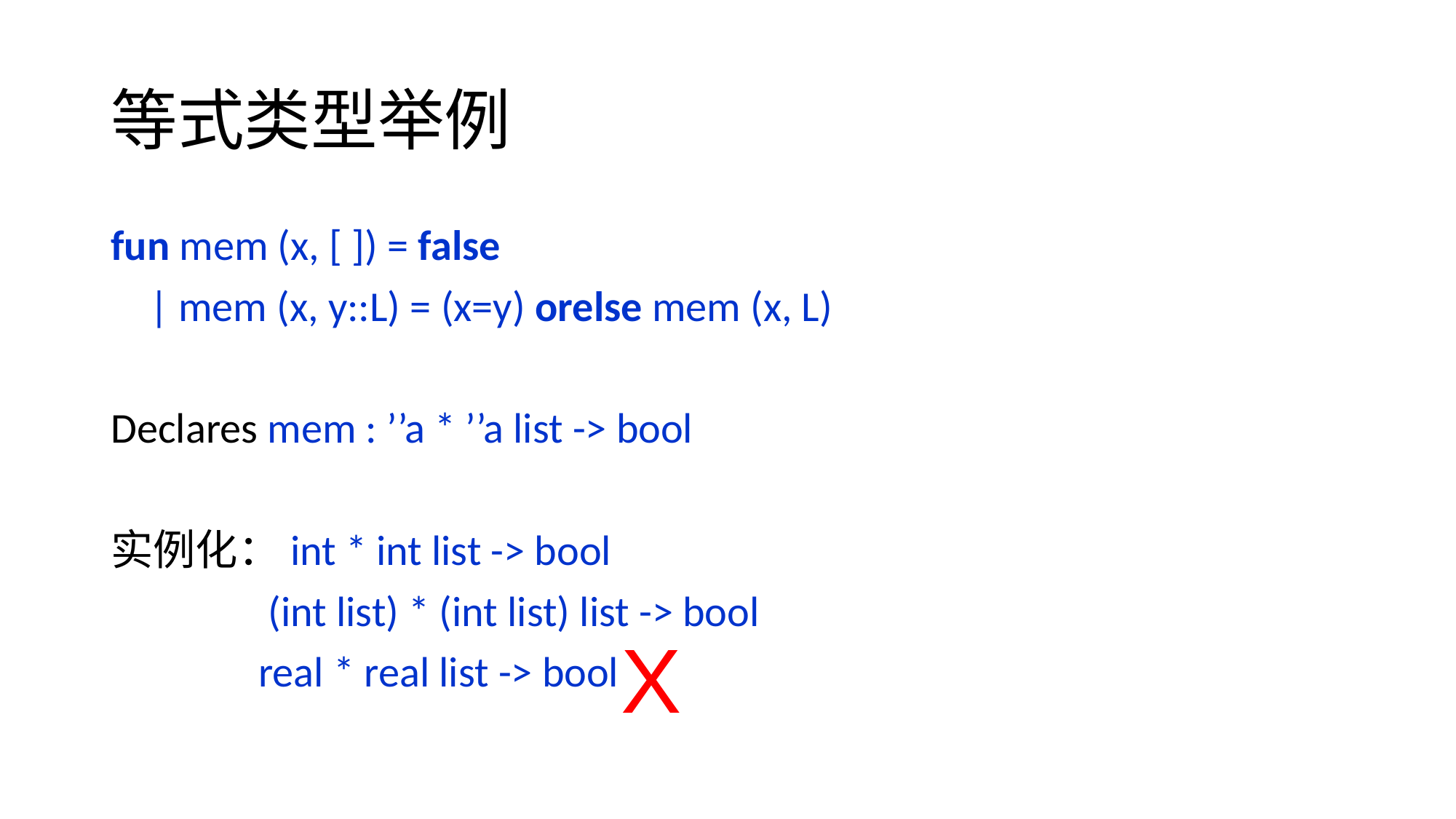

# 等式类型举例
fun mem (x, [ ]) = false
    | mem (x, y::L) = (x=y) orelse mem (x, L)

Declares mem : ’’a * ’’a list -> bool

实例化：int * int list -> bool
	     (int list) * (int list) list -> bool
	    real * real list -> bool
X